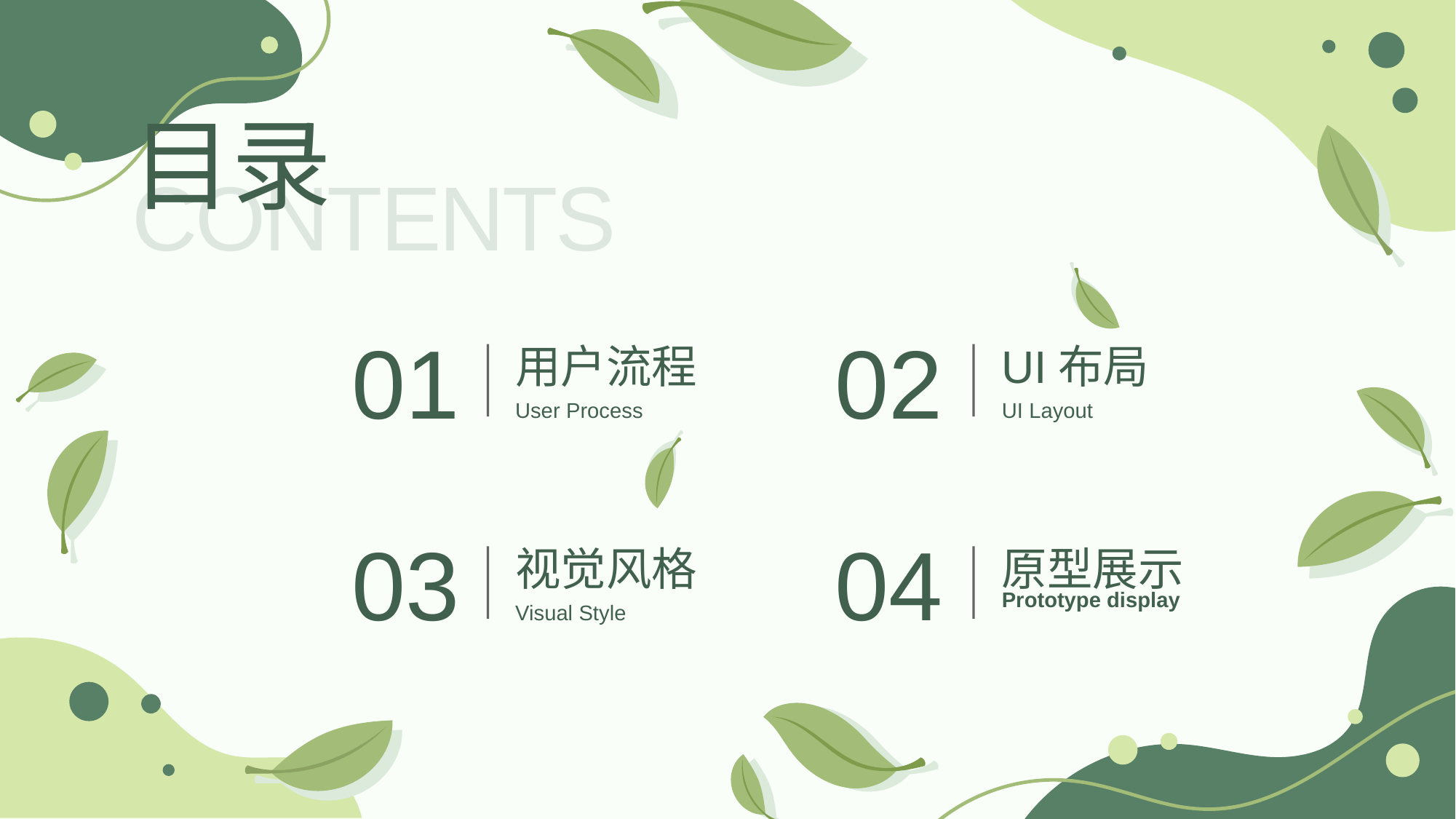

目录
CONTENTS

01
02
用户流程
UI布局
User Process
UI Layout

03
04
视觉风格
原型展示
Prototype display

Visual Style